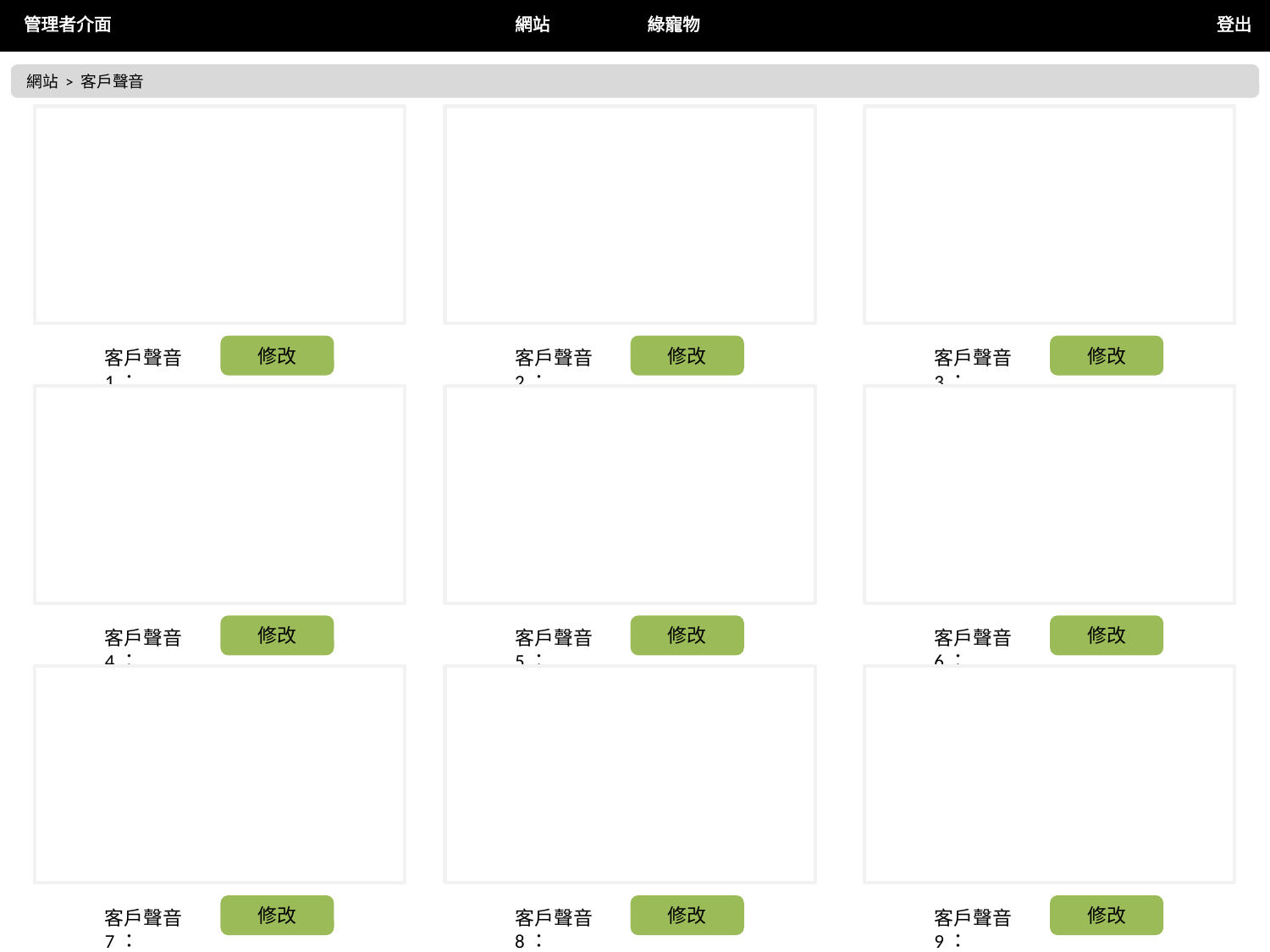

綠寵物
網站
登出
管理者介面
網站 > 客戶聲音

修改
修改
修改
客戶聲音1：
客戶聲音2：
客戶聲音3：

修改
修改
修改
客戶聲音4：
客戶聲音5：
客戶聲音6：

修改
修改
修改
客戶聲音7：
客戶聲音8：
客戶聲音9：